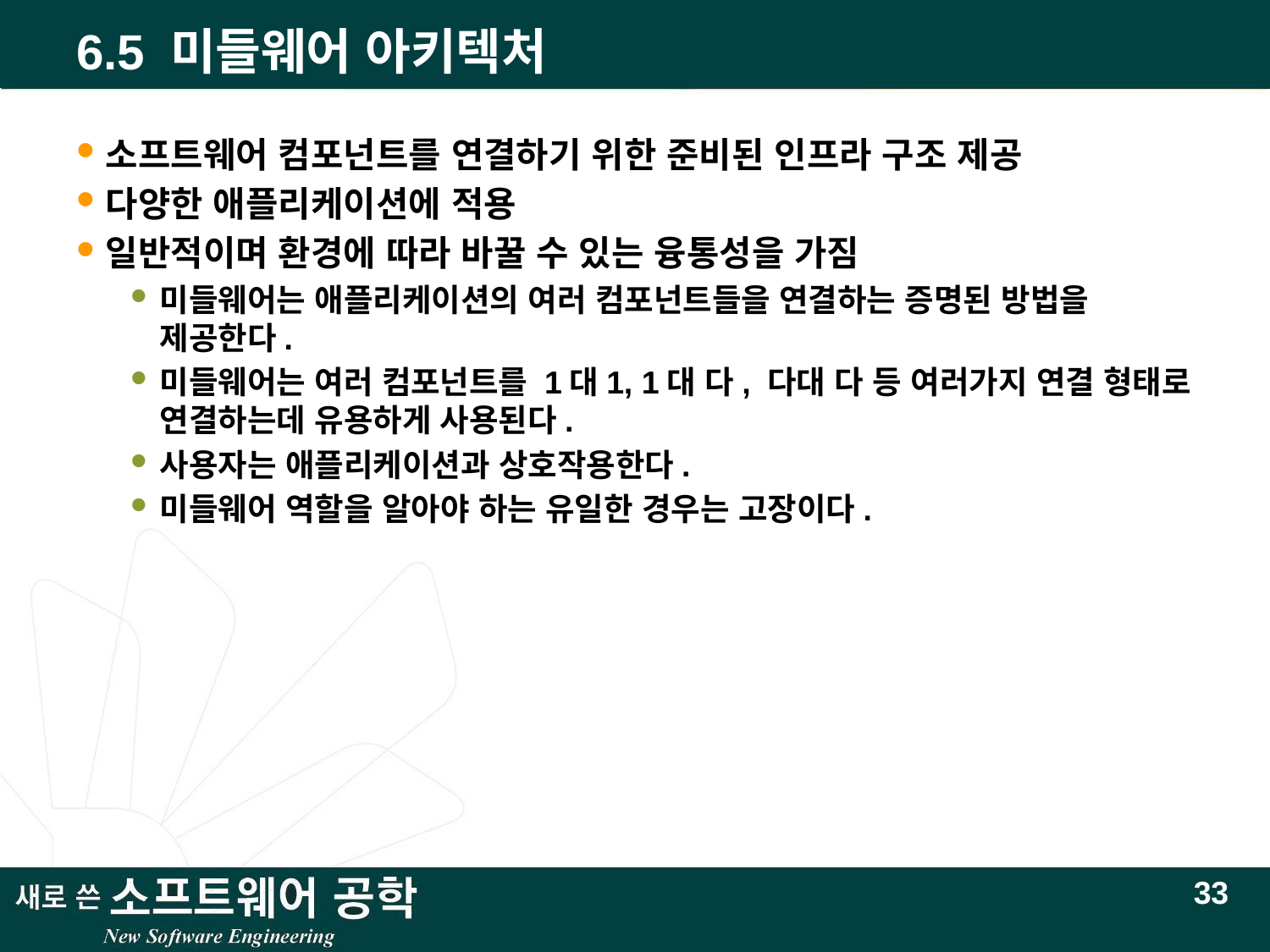

# 6.5 미들웨어 아키텍처
소프트웨어 컴포넌트를 연결하기 위한 준비된 인프라 구조 제공
다양한 애플리케이션에 적용
일반적이며 환경에 따라 바꿀 수 있는 융통성을 가짐
미들웨어는 애플리케이션의 여러 컴포넌트들을 연결하는 증명된 방법을 제공한다.
미들웨어는 여러 컴포넌트를 1대1, 1대 다, 다대 다 등 여러가지 연결 형태로 연결하는데 유용하게 사용된다.
사용자는 애플리케이션과 상호작용한다.
미들웨어 역할을 알아야 하는 유일한 경우는 고장이다.